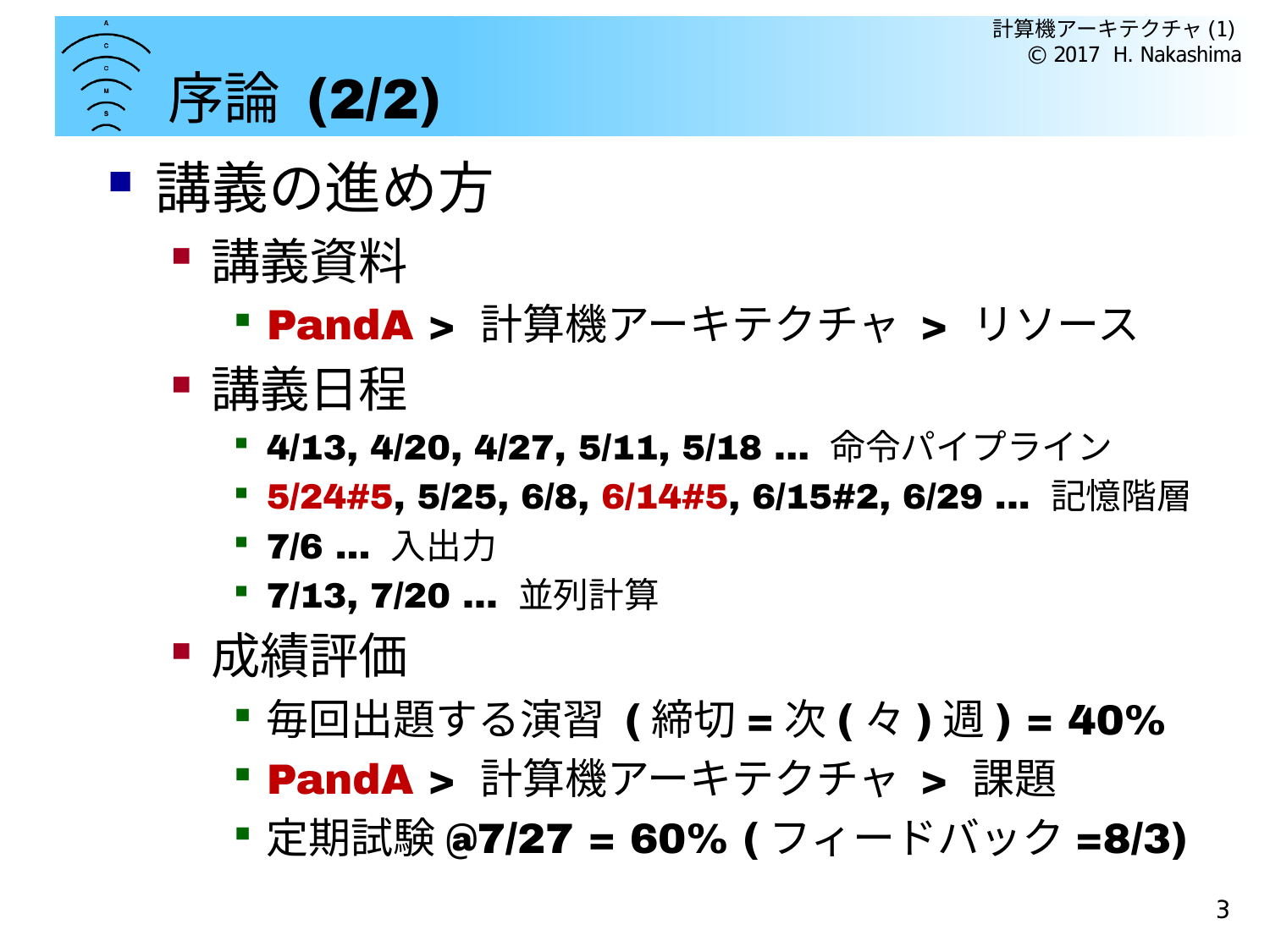

計算機アーキテクチャ(1)  © 2017  H. Nakashima
# 序論 (2/2)
講義の進め方
講義資料
PandA > 計算機アーキテクチャ > リソース
講義日程
4/13, 4/20, 4/27, 5/11, 5/18 ... 命令パイプライン
5/24#5, 5/25, 6/8, 6/14#5, 6/15#2, 6/29 ... 記憶階層
7/6 ... 入出力
7/13, 7/20 ... 並列計算
成績評価
毎回出題する演習 (締切=次(々)週) = 40%
PandA > 計算機アーキテクチャ > 課題
定期試験@7/27 = 60% (フィードバック=8/3)
3